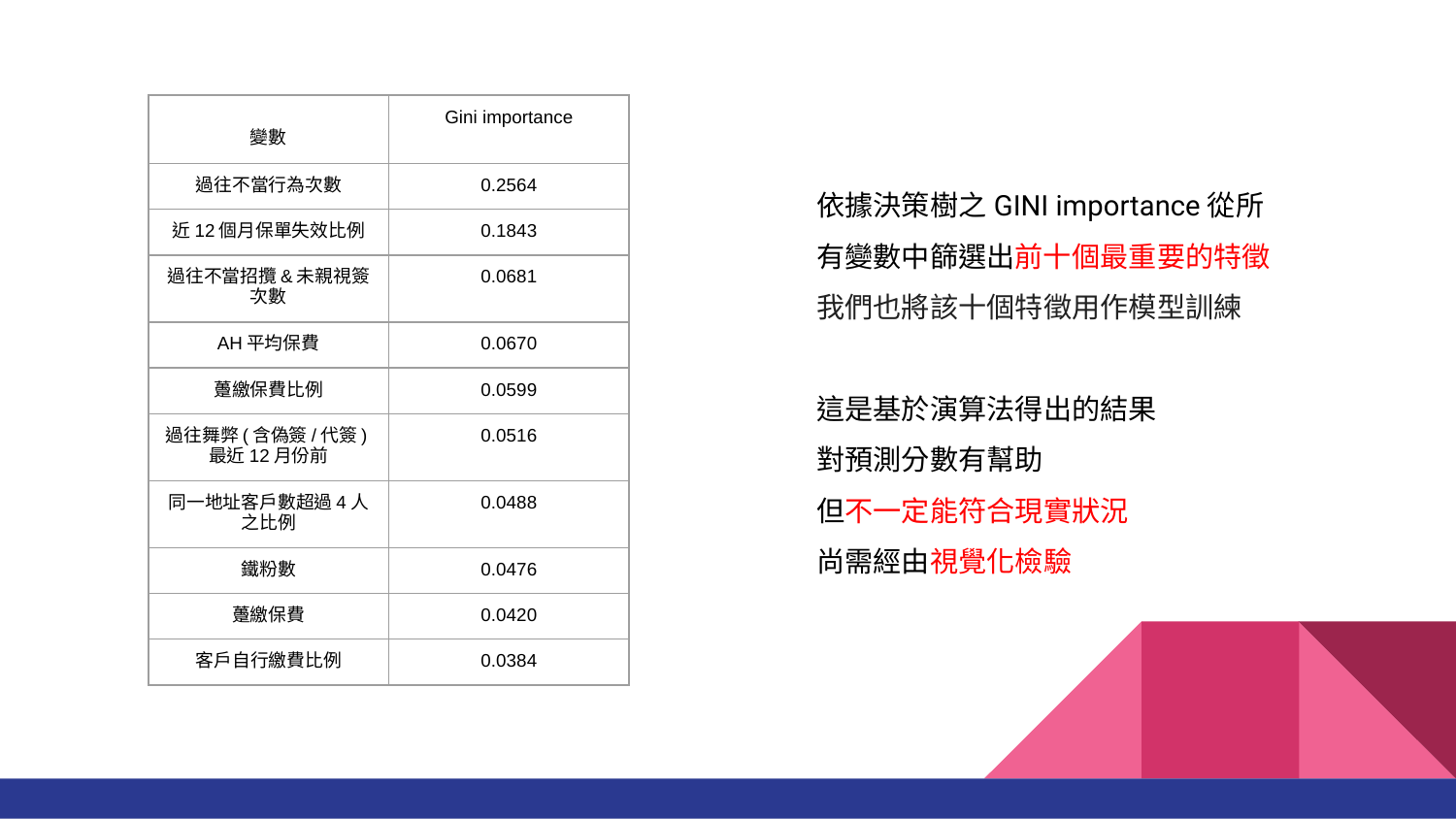

| 變數 | Gini importance |
| --- | --- |
| 過往不當行為次數 | 0.2564 |
| 近12個月保單失效比例 | 0.1843 |
| 過往不當招攬&未親視簽次數 | 0.0681 |
| AH平均保費 | 0.0670 |
| 躉繳保費比例 | 0.0599 |
| 過往舞弊(含偽簽/代簽)最近12月份前 | 0.0516 |
| 同一地址客戶數超過4人之比例 | 0.0488 |
| 鐵粉數 | 0.0476 |
| 躉繳保費 | 0.0420 |
| 客戶自行繳費比例 | 0.0384 |
依據決策樹之GINI importance從所有變數中篩選出前十個最重要的特徵
我們也將該十個特徵用作模型訓練

這是基於演算法得出的結果
對預測分數有幫助
但不一定能符合現實狀況
尚需經由視覺化檢驗